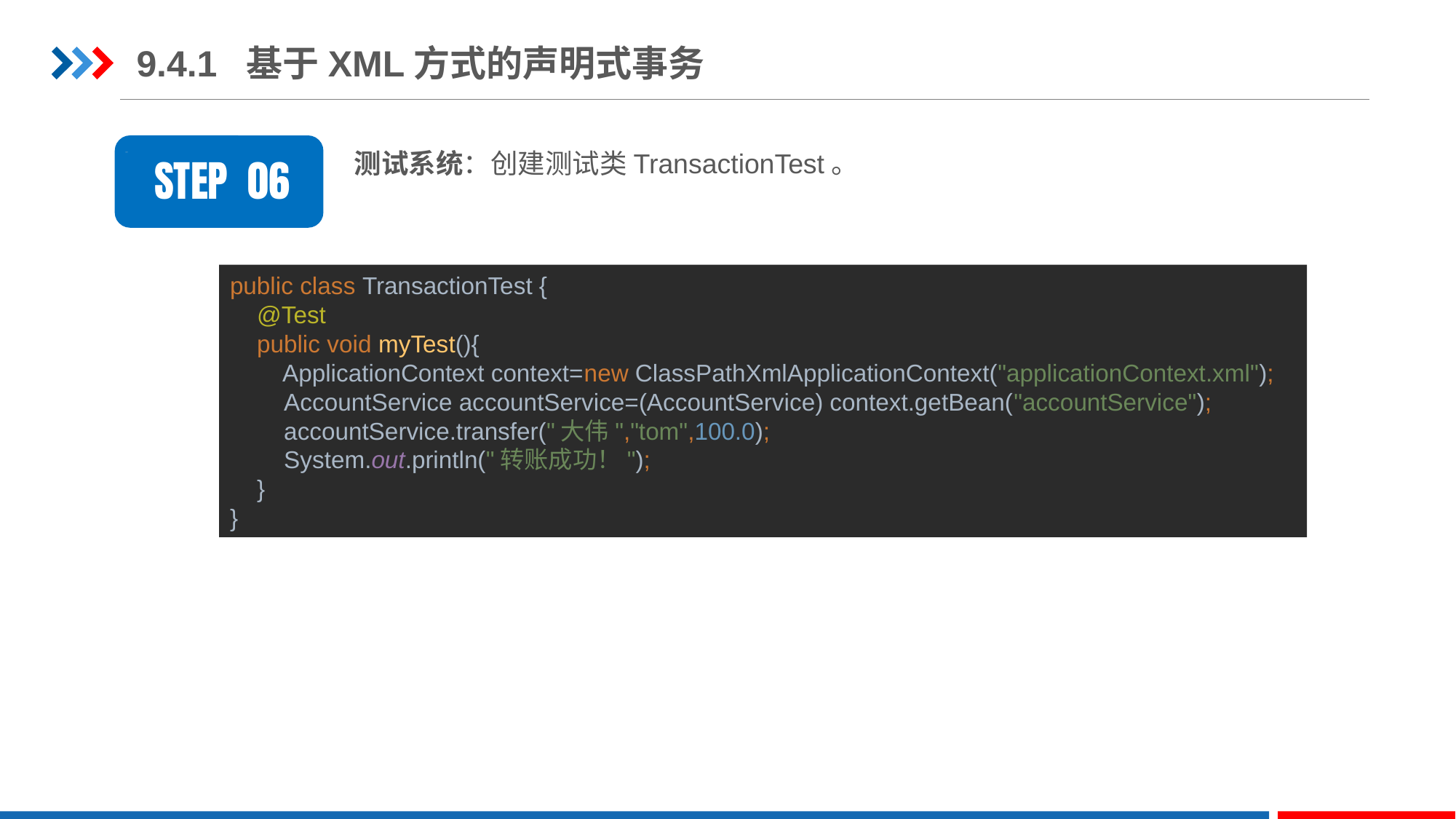

9.4.1  基于XML方式的声明式事务
测试系统：创建测试类TransactionTest。

STEP  06
public class TransactionTest {
    @Test
    public void myTest(){
        ApplicationContext context=new ClassPathXmlApplicationContext("applicationContext.xml");
        AccountService accountService=(AccountService) context.getBean("accountService");
        accountService.transfer("大伟","tom",100.0);
        System.out.println("转账成功！");
    }
}